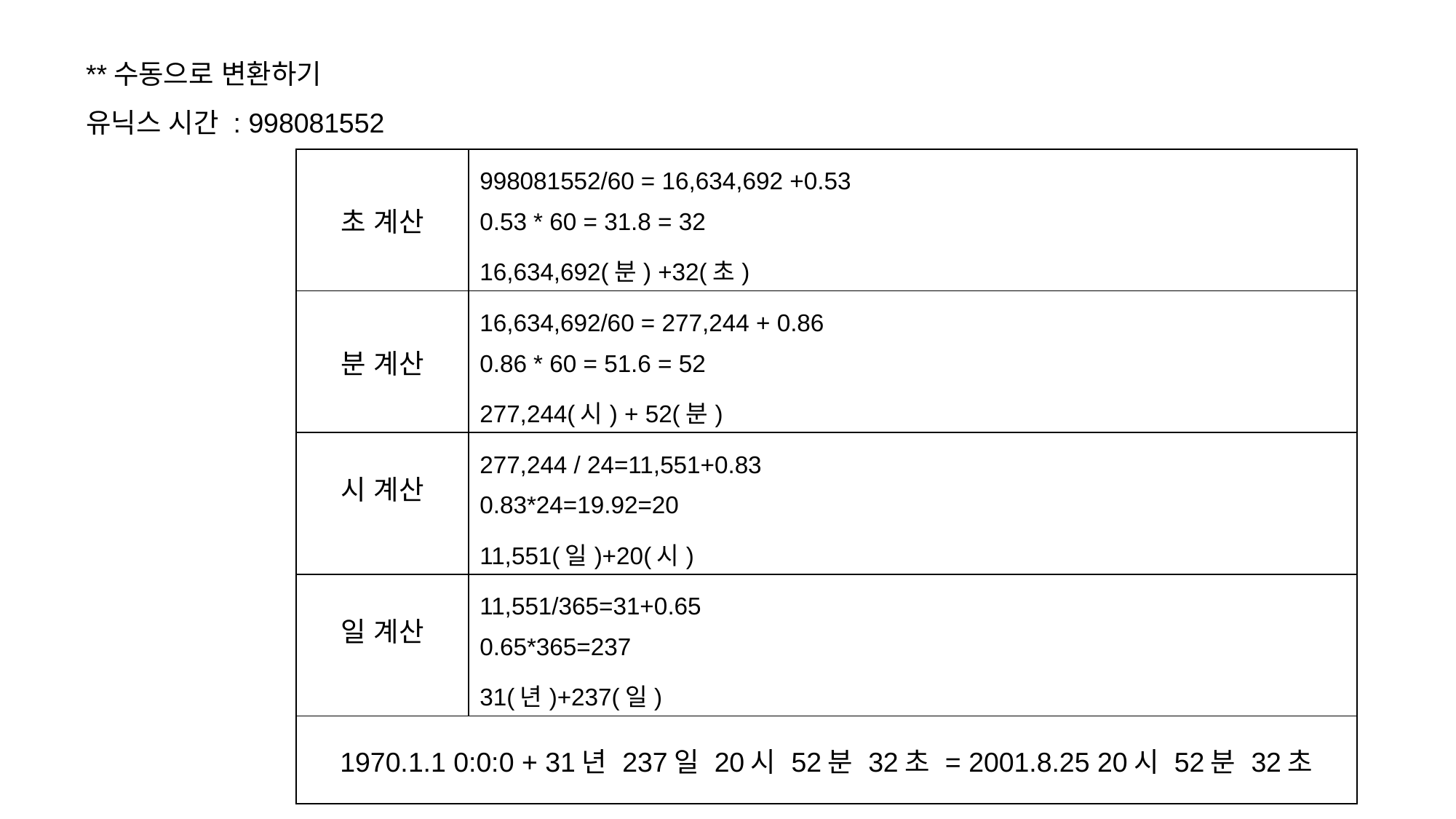

**수동으로 변환하기
유닉스 시간 : 998081552
| 초 계산 | 998081552/60 = 16,634,692 +0.53 0.53 \* 60 = 31.8 = 32 16,634,692(분) +32(초) |
| --- | --- |
| 분 계산 | 16,634,692/60 = 277,244 + 0.86 0.86 \* 60 = 51.6 = 52 277,244(시) + 52(분) |
| 시 계산 | 277,244 / 24=11,551+0.83 0.83\*24=19.92=20 11,551(일)+20(시) |
| 일 계산 | 11,551/365=31+0.65 0.65\*365=237 31(년)+237(일) |
| 1970.1.1 0:0:0 + 31년 237일 20시 52분 32초 = 2001.8.25 20시 52분 32초 |  |